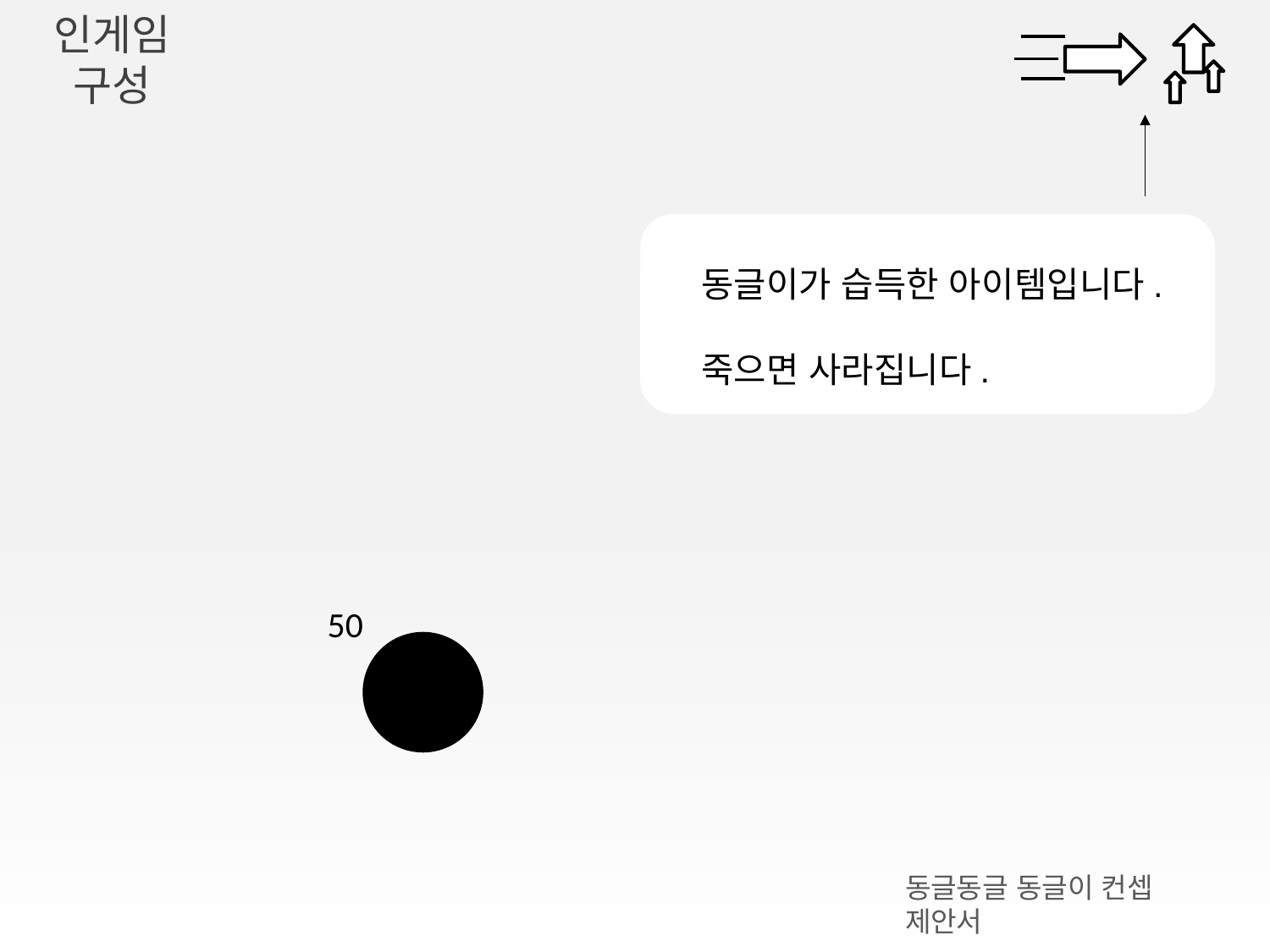

인게임 구성

동글이가 습득한 아이템입니다.
죽으면 사라집니다.
50

동글동글 동글이 컨셉 제안서